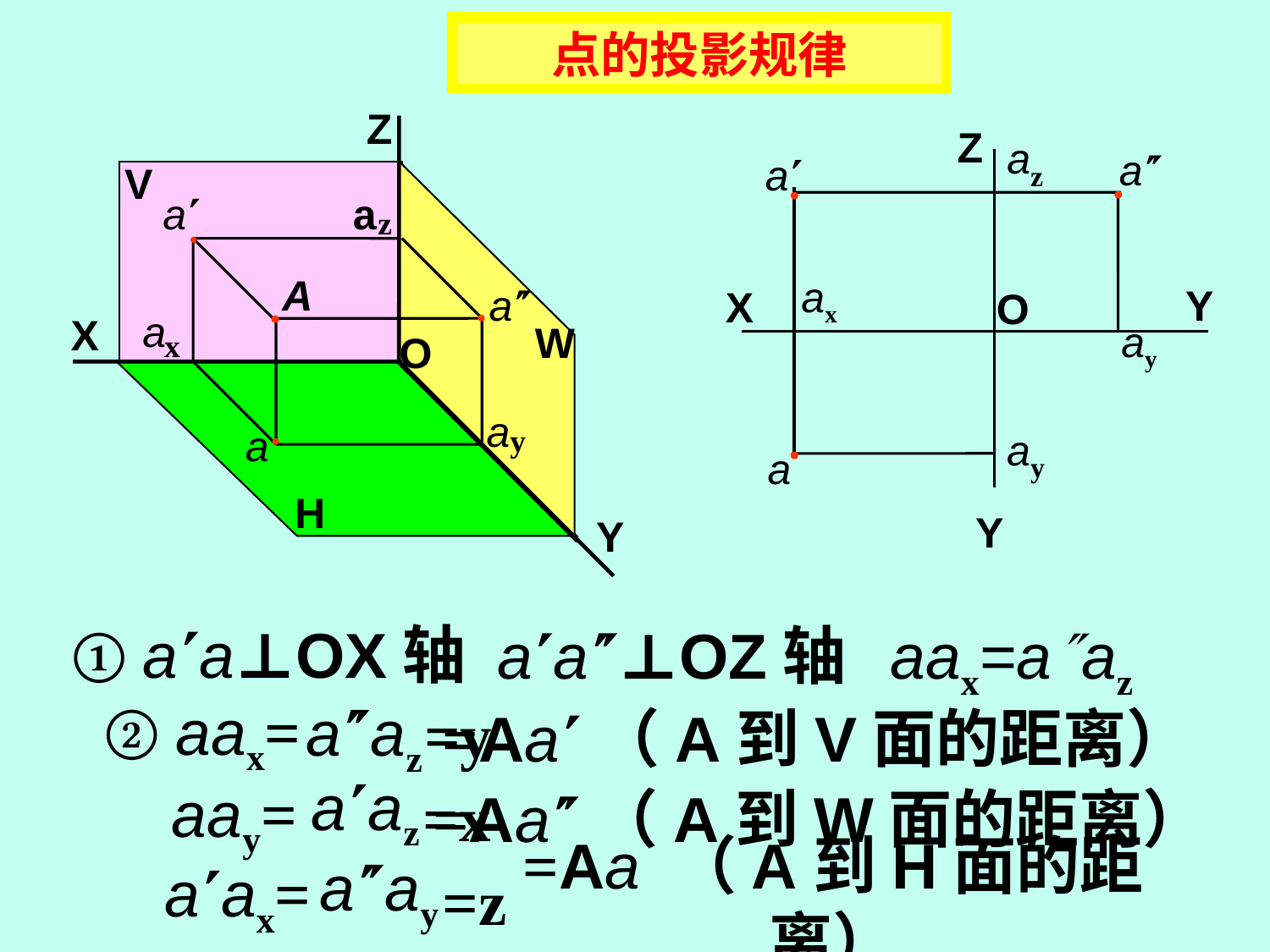

点的投影规律
Z
Z

az
a″
a′

V

●
●
a′
a
z

●

A
ax
Y
a″
X
O
a
x
●
●
X

W
ay

O

a
a
y
ay
●
a
●

H
Y
Y
 a′a″⊥OZ轴  aax=a″az
① a′a⊥OX轴
=y
② aax=
a″az
=Aa′（A到V面的距离）
a′az
=x
aay=
=Aa″（A到W面的距离）
a″ay
a′ax=
=z
=Aa （A到H面的距离）